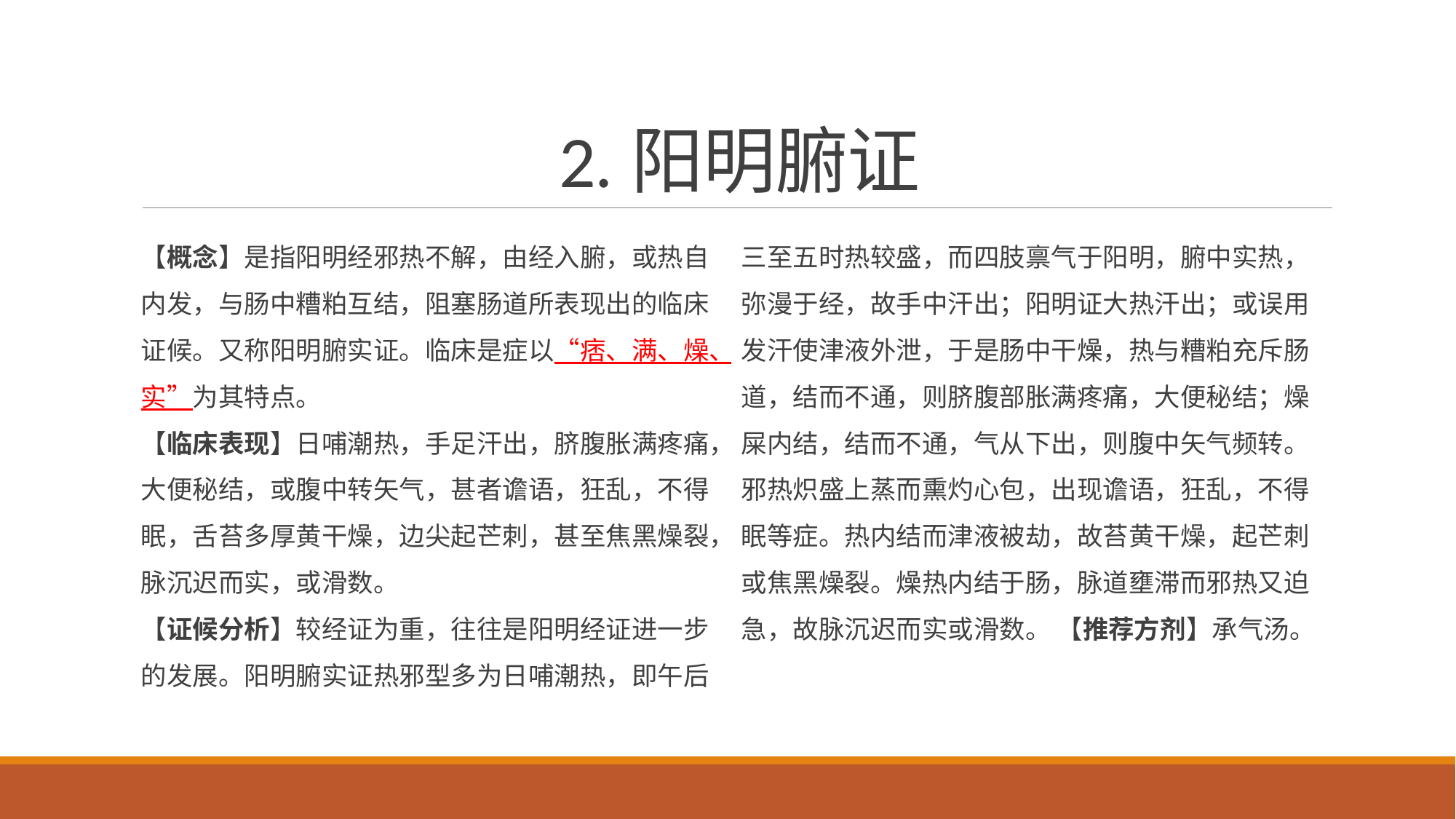

# 2.阳明腑证
【概念】是指阳明经邪热不解，由经入腑，或热自内发，与肠中糟粕互结，阻塞肠道所表现出的临床证候。又称阳明腑实证。临床是症以“痞、满、燥、实”为其特点。
【临床表现】日哺潮热，手足汗出，脐腹胀满疼痛，大便秘结，或腹中转矢气，甚者谵语，狂乱，不得眠，舌苔多厚黄干燥，边尖起芒刺，甚至焦黑燥裂，脉沉迟而实，或滑数。
【证候分析】较经证为重，往往是阳明经证进一步的发展。阳明腑实证热邪型多为日哺潮热，即午后三至五时热较盛，而四肢禀气于阳明，腑中实热，弥漫于经，故手中汗出；阳明证大热汗出；或误用发汗使津液外泄，于是肠中干燥，热与糟粕充斥肠道，结而不通，则脐腹部胀满疼痛，大便秘结；燥屎内结，结而不通，气从下出，则腹中矢气频转。邪热炽盛上蒸而熏灼心包，出现谵语，狂乱，不得眠等症。热内结而津液被劫，故苔黄干燥，起芒刺或焦黑燥裂。燥热内结于肠，脉道壅滞而邪热又迫急，故脉沉迟而实或滑数。 【推荐方剂】承气汤。